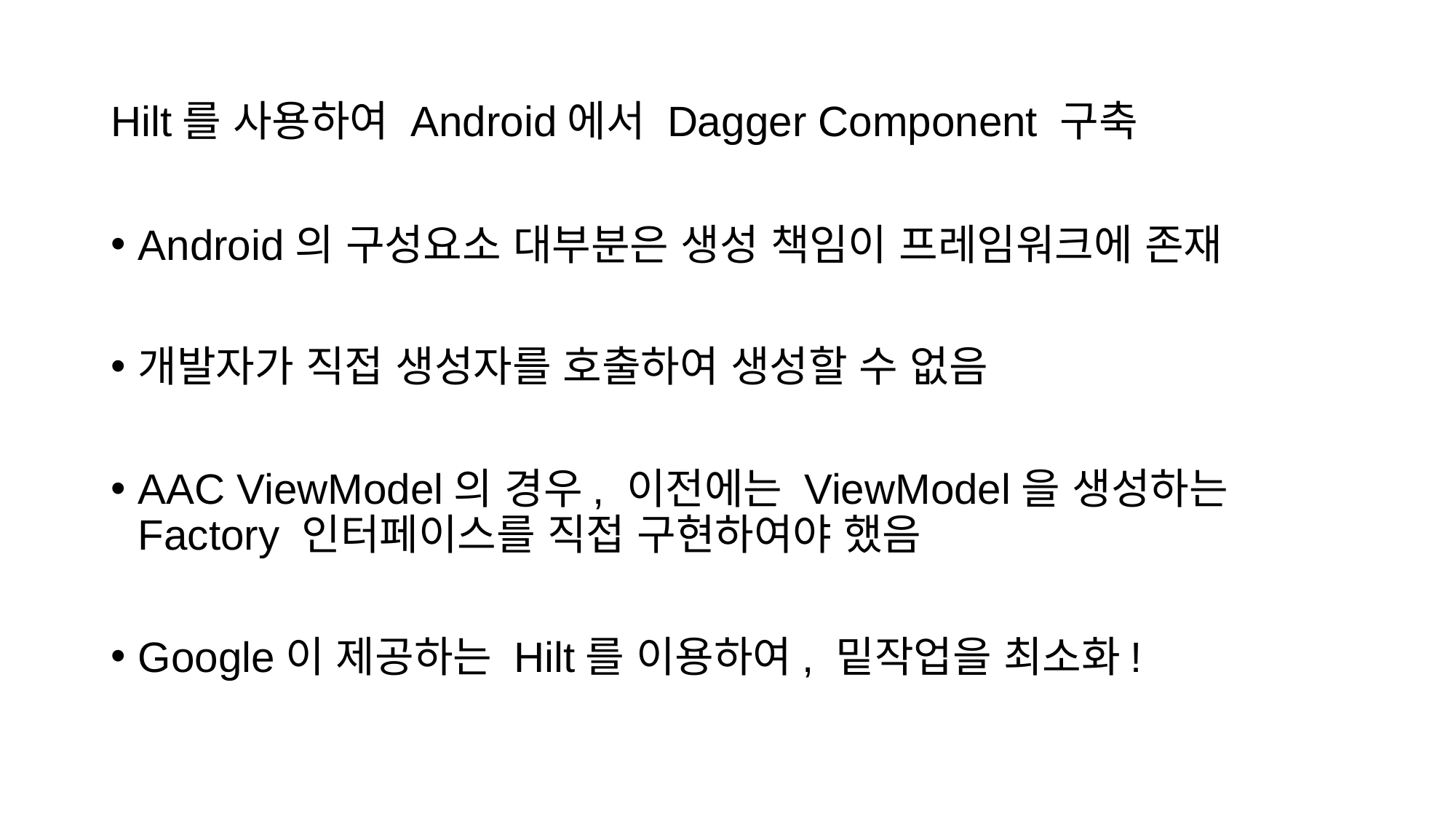

# Hilt를 사용하여 Android에서 Dagger Component 구축
Android의 구성요소 대부분은 생성 책임이 프레임워크에 존재

개발자가 직접 생성자를 호출하여 생성할 수 없음

AAC ViewModel의 경우, 이전에는 ViewModel을 생성하는 Factory 인터페이스를 직접 구현하여야 했음

Google이 제공하는 Hilt를 이용하여, 밑작업을 최소화!